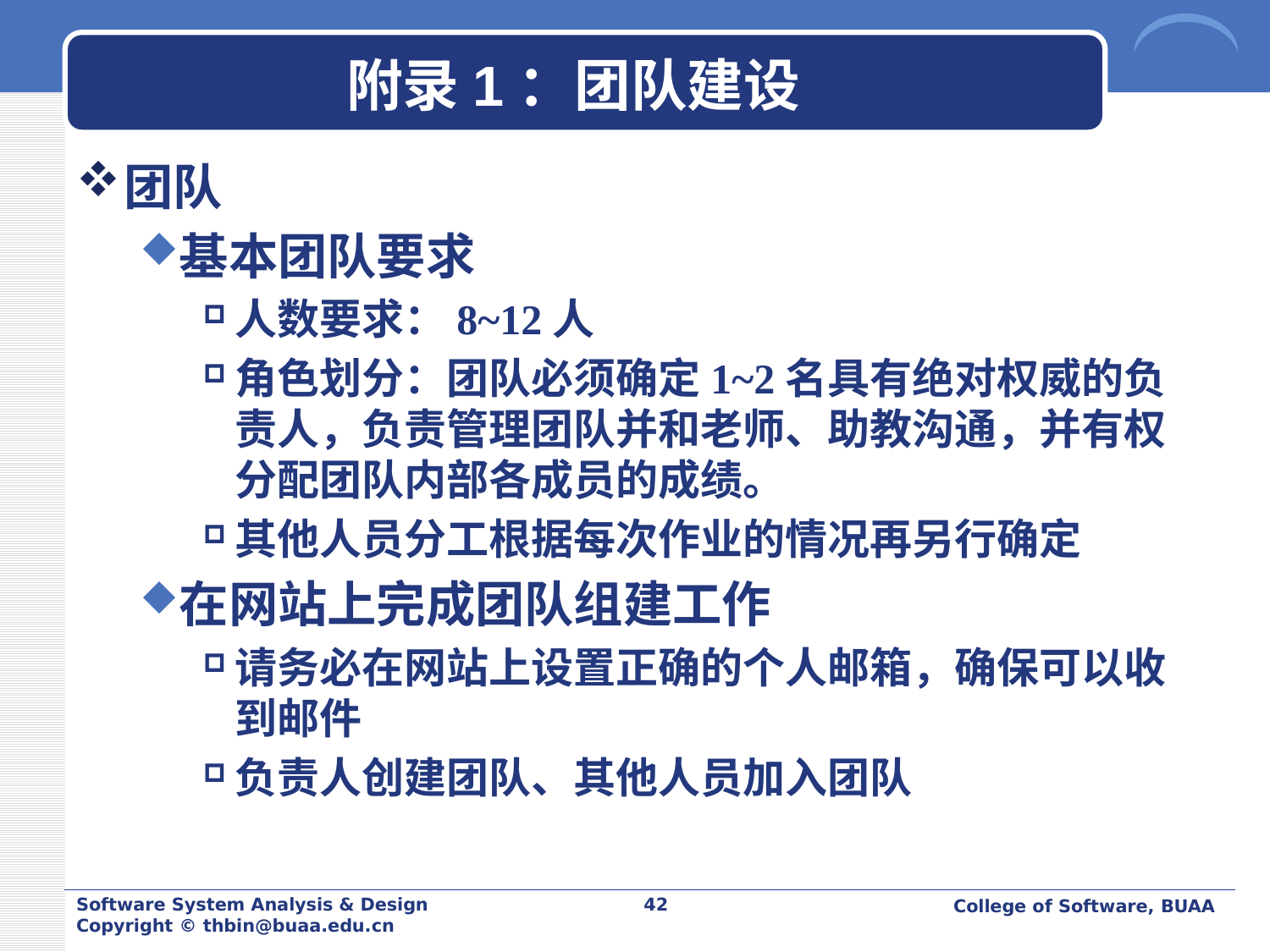

# 附录1：团队建设
团队
基本团队要求
人数要求：8~12人
角色划分：团队必须确定1~2名具有绝对权威的负责人，负责管理团队并和老师、助教沟通，并有权分配团队内部各成员的成绩。
其他人员分工根据每次作业的情况再另行确定
在网站上完成团队组建工作
请务必在网站上设置正确的个人邮箱，确保可以收到邮件
负责人创建团队、其他人员加入团队
Software System Analysis & Design Copyright © thbin@buaa.edu.cn
42
College of Software, BUAA